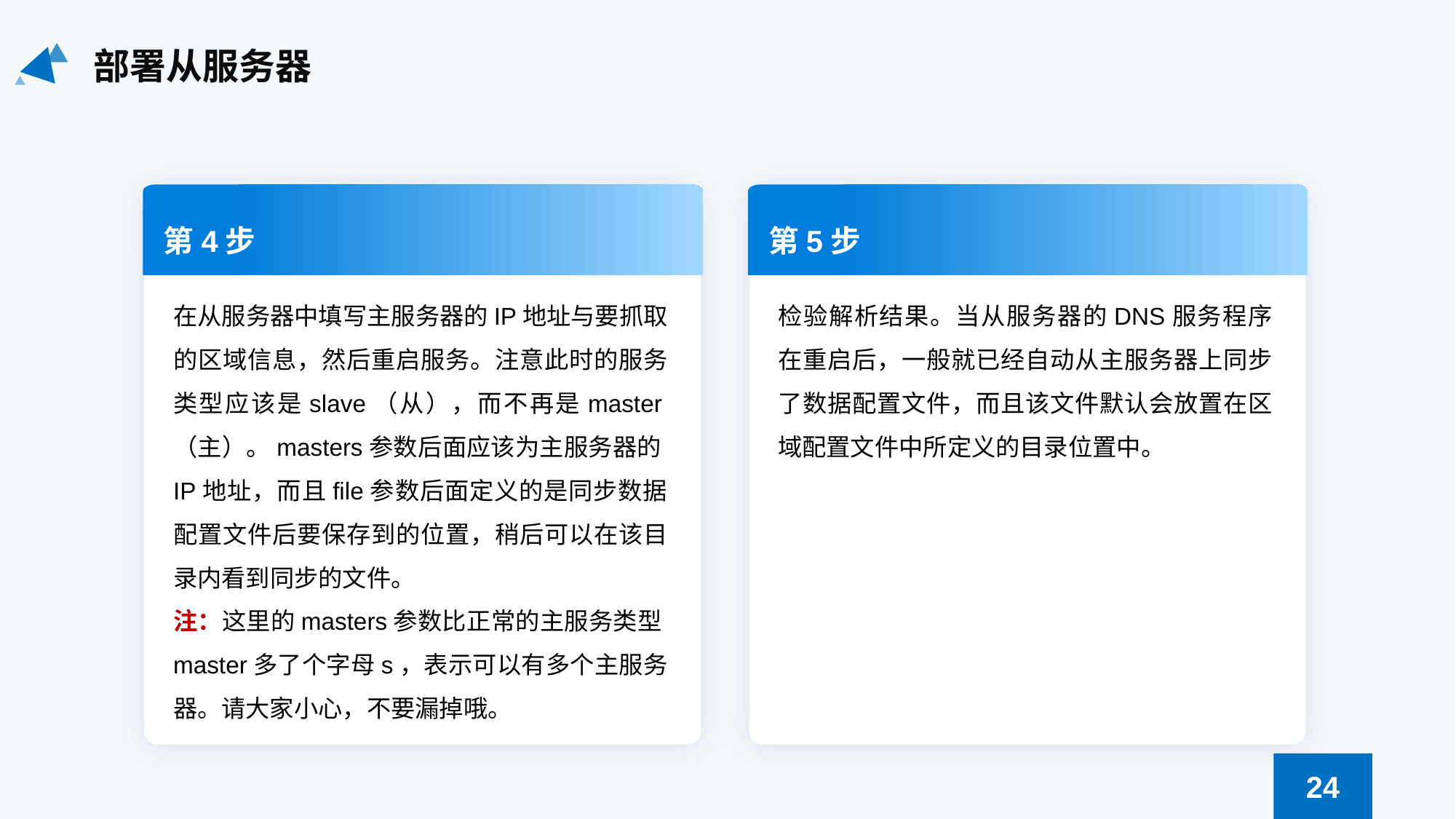

部署从服务器

第4步
第5步
在从服务器中填写主服务器的IP地址与要抓取的区域信息，然后重启服务。注意此时的服务类型应该是slave（从），而不再是master（主）。masters参数后面应该为主服务器的IP地址，而且file参数后面定义的是同步数据配置文件后要保存到的位置，稍后可以在该目录内看到同步的文件。
注：这里的masters参数比正常的主服务类型master多了个字母s，表示可以有多个主服务器。请大家小心，不要漏掉哦。
检验解析结果。当从服务器的DNS服务程序在重启后，一般就已经自动从主服务器上同步了数据配置文件，而且该文件默认会放置在区域配置文件中所定义的目录位置中。

24